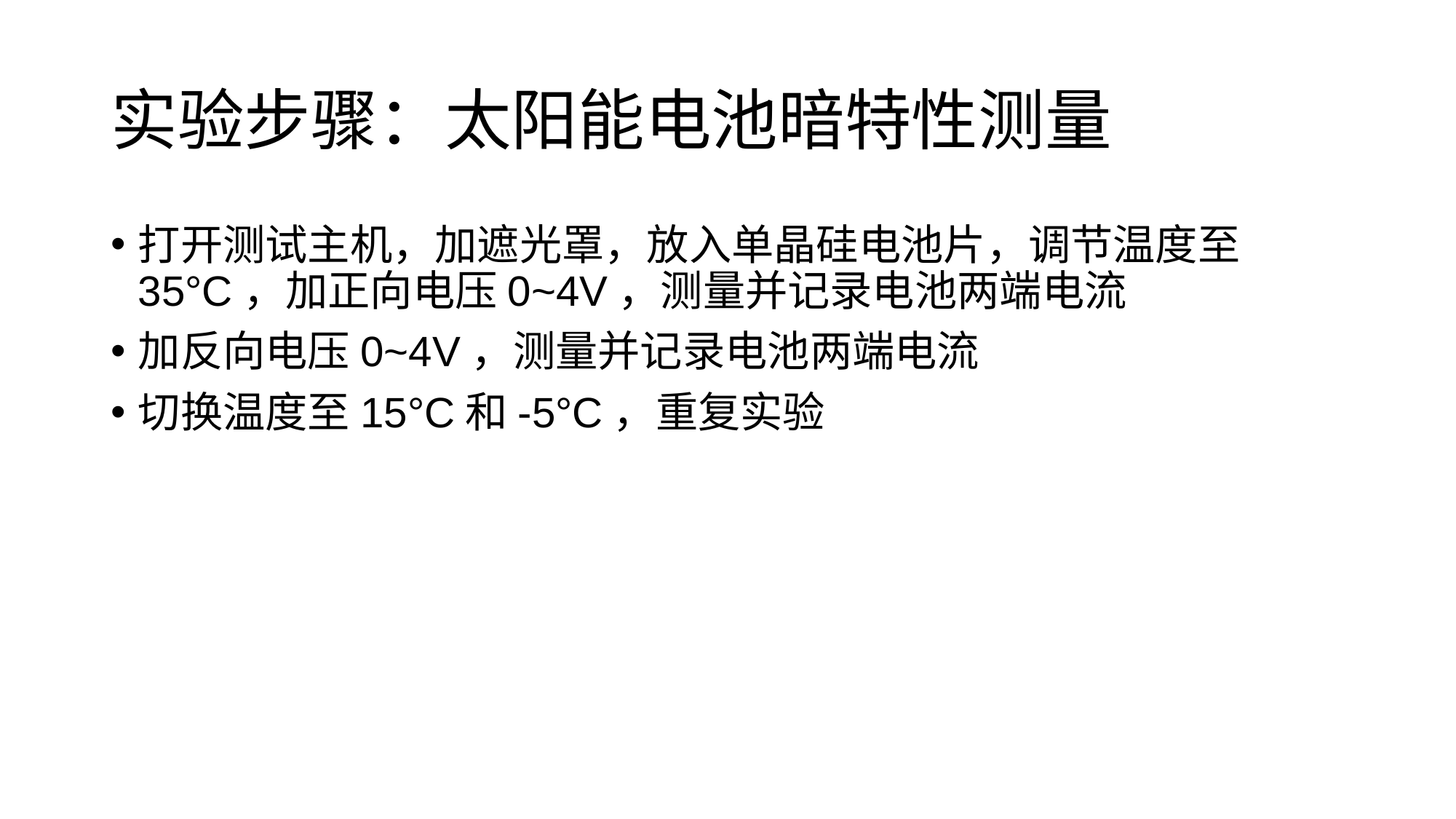

# 实验步骤：太阳能电池暗特性测量
打开测试主机，加遮光罩，放入单晶硅电池片，调节温度至35°C，加正向电压0~4V，测量并记录电池两端电流
加反向电压0~4V，测量并记录电池两端电流
切换温度至15°C和-5°C，重复实验